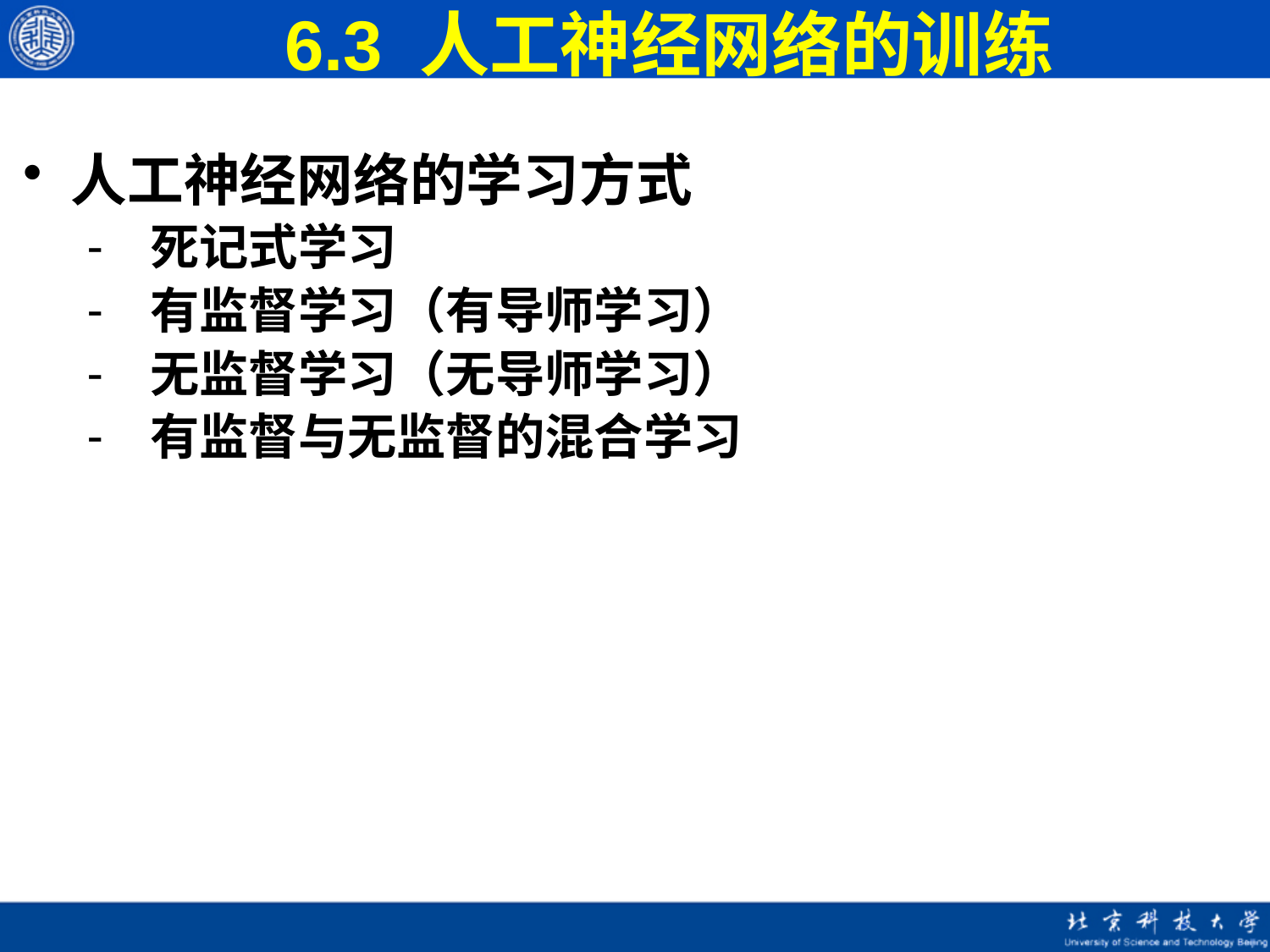

# 6.3 人工神经网络的训练
人工神经网络的学习方式
死记式学习
有监督学习（有导师学习）
无监督学习（无导师学习）
有监督与无监督的混合学习